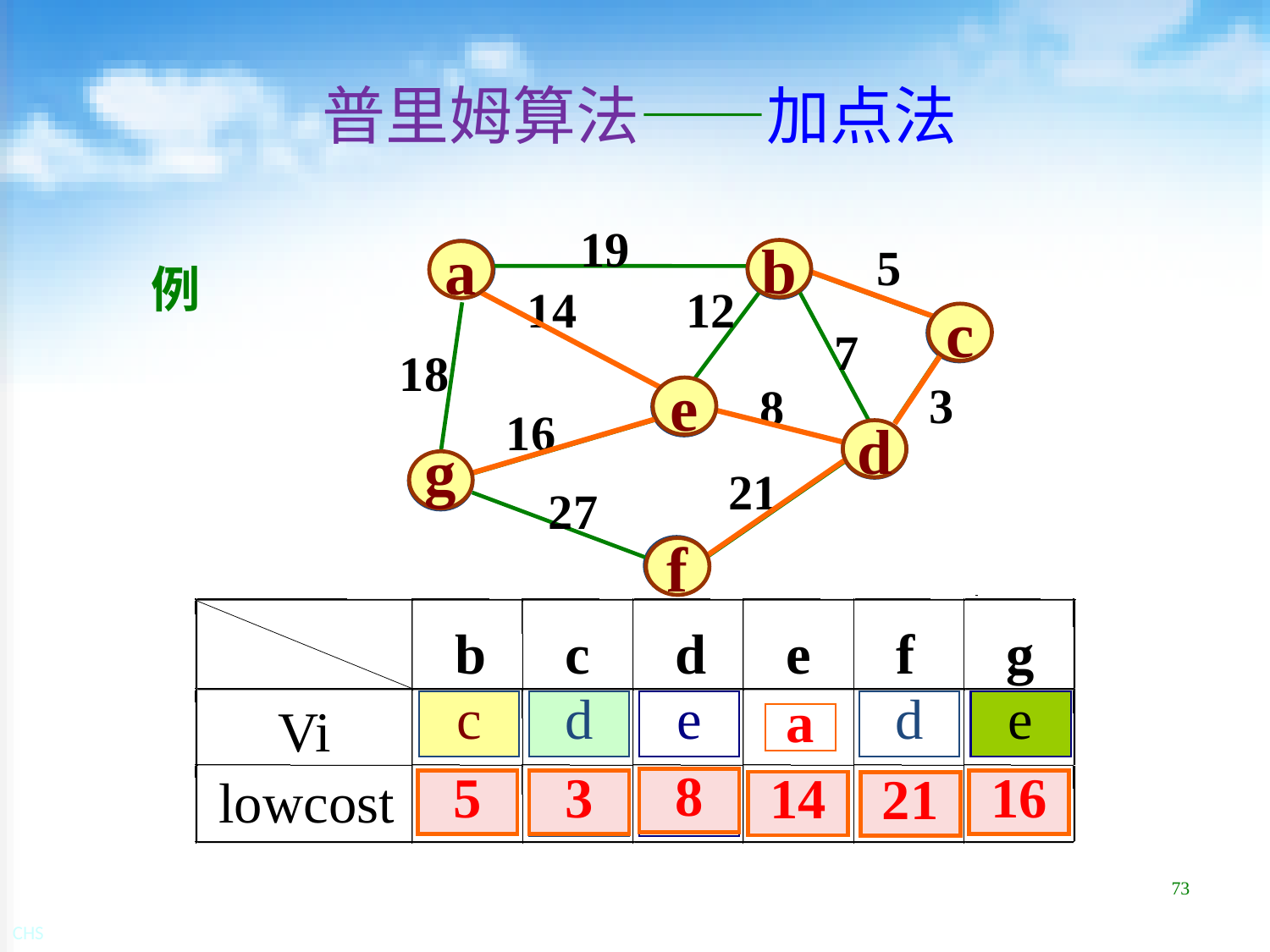

# 普里姆算法——加点法
19
例
5
b
a
b
a

14
12

c

c
7
18

3
8
e
e
16

d

d
g
g
21

27

f
f

b
c
d
e
f
g

Vi
a
a

lowcost

14
19

a
e
d
c
d
e
d
d
e
e
8
12
7
5
3
5
3
8
21
21
16
16
16
14
21
18
73